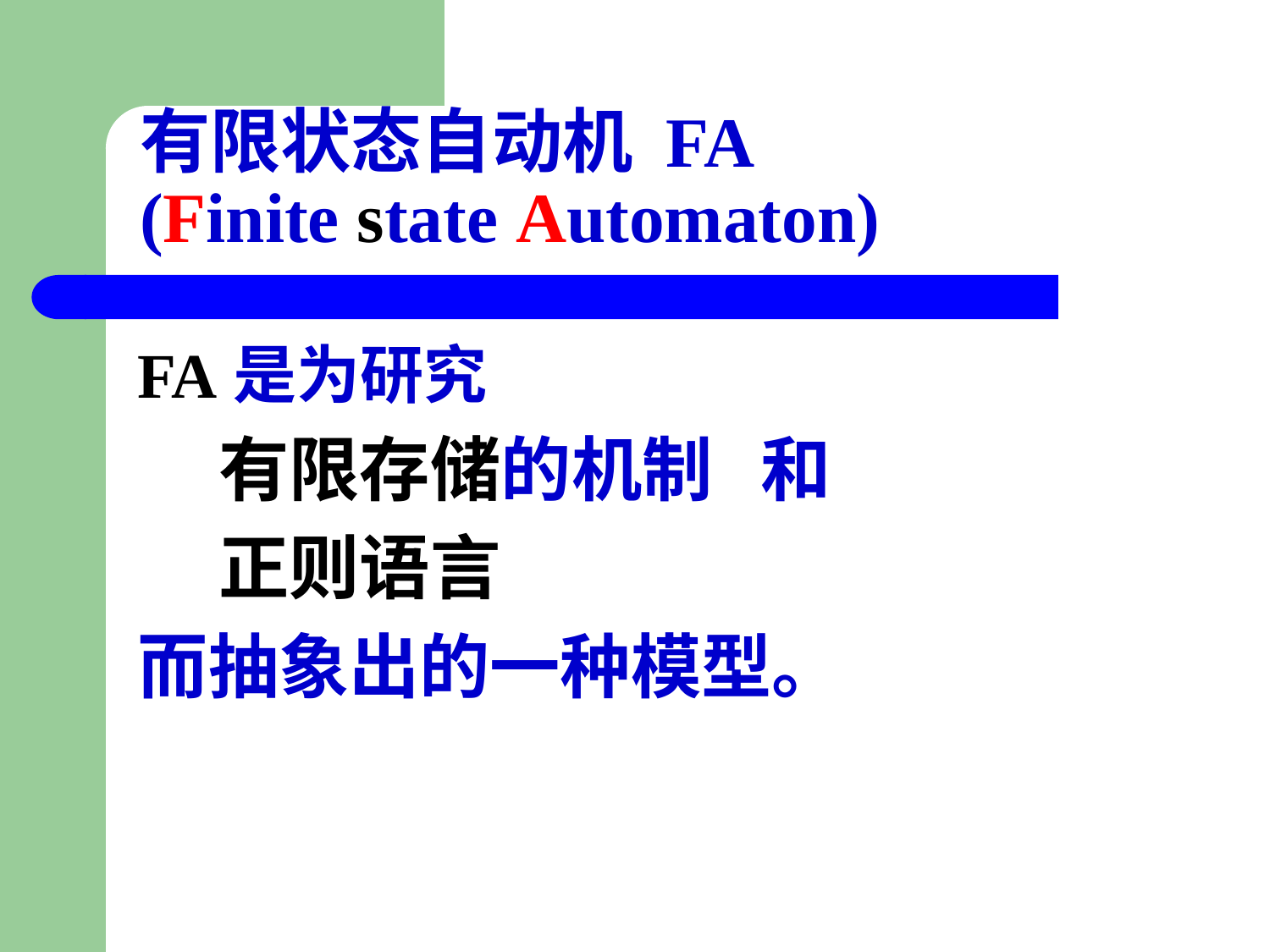

# 有限状态自动机 FA (Finite state Automaton)
FA是为研究
    有限存储的机制   和
    正则语言
而抽象出的一种模型。